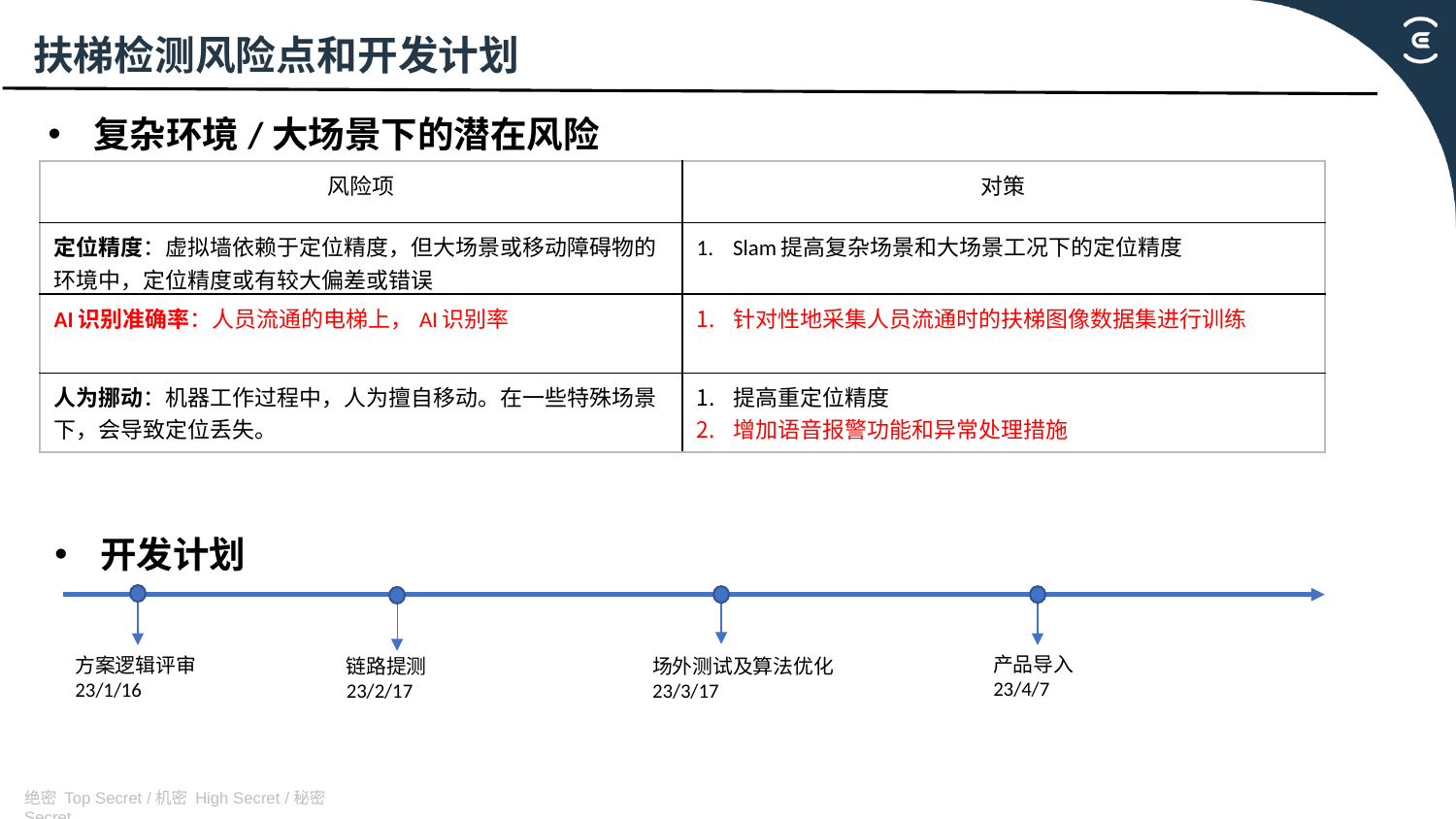

扶梯检测风险点和开发计划
复杂环境/大场景下的潜在风险
| 风险项 | 对策 |
| --- | --- |
| 定位精度：虚拟墙依赖于定位精度，但大场景或移动障碍物的环境中，定位精度或有较大偏差或错误 | Slam提高复杂场景和大场景工况下的定位精度 |
| AI识别准确率：人员流通的电梯上，AI识别率 | 针对性地采集人员流通时的扶梯图像数据集进行训练 |
| 人为挪动：机器工作过程中，人为擅自移动。在一些特殊场景下，会导致定位丢失。 | 提高重定位精度 增加语音报警功能和异常处理措施 |
开发计划

产品导入
23/4/7
方案逻辑评审
23/1/16
场外测试及算法优化
23/3/17
链路提测
23/2/17